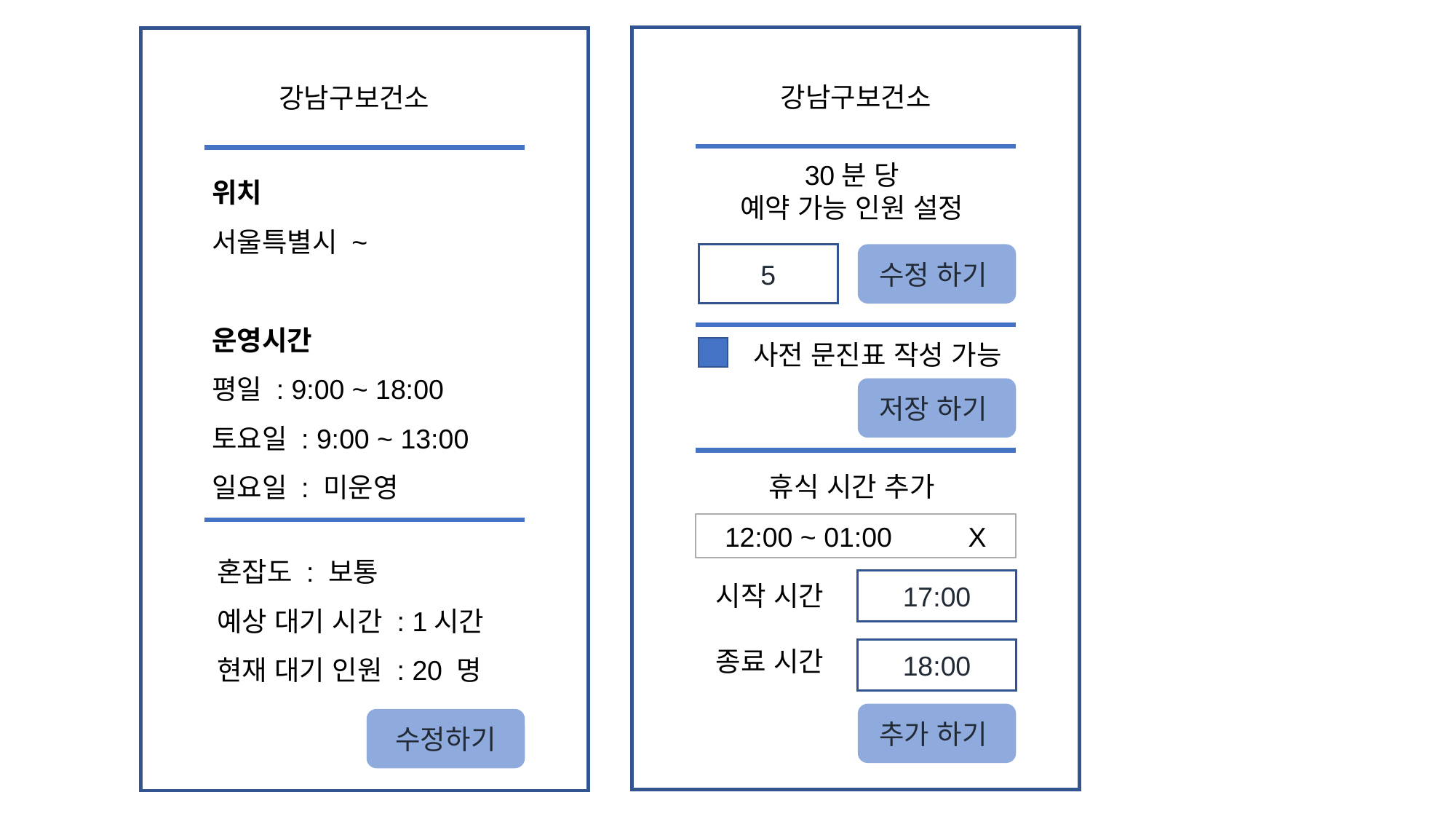

강남구보건소
강남구보건소

강남구보건소
강남구보건소
30분 당
예약 가능 인원 설정
위치
서울특별시 ~

운영시간
평일 : 9:00 ~ 18:00
토요일 : 9:00 ~ 13:00
일요일 : 미운영
5
수정 하기
사전 문진표 작성 가능

저장 하기
휴식 시간 추가
12:00 ~ 01:00          X
혼잡도 : 보통
예상 대기 시간 : 1시간
현재 대기 인원 : 20 명
17:00
시작 시간
종료 시간
18:00
추가 하기
수정하기